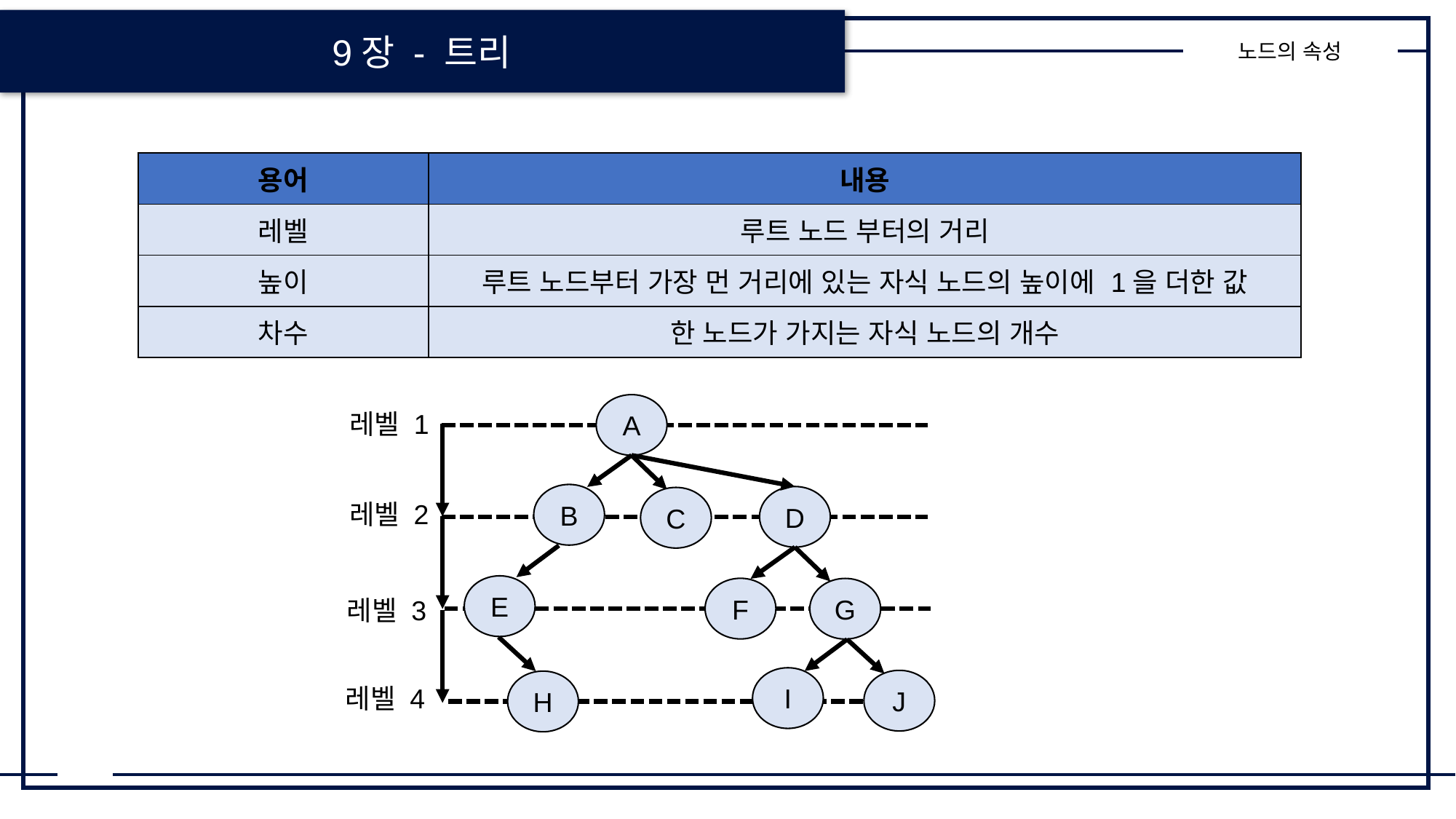

9장 - 트리

노드의 속성
| 용어 | 내용 |
| --- | --- |
| 레벨 | 루트 노드 부터의 거리 |
| 높이 | 루트 노드부터 가장 먼 거리에 있는 자식 노드의 높이에 1을 더한 값 |
| 차수 | 한 노드가 가지는 자식 노드의 개수 |
A
B
D
C
E
F
G
I
J
H
레벨 1
레벨 2
레벨 3
레벨 4